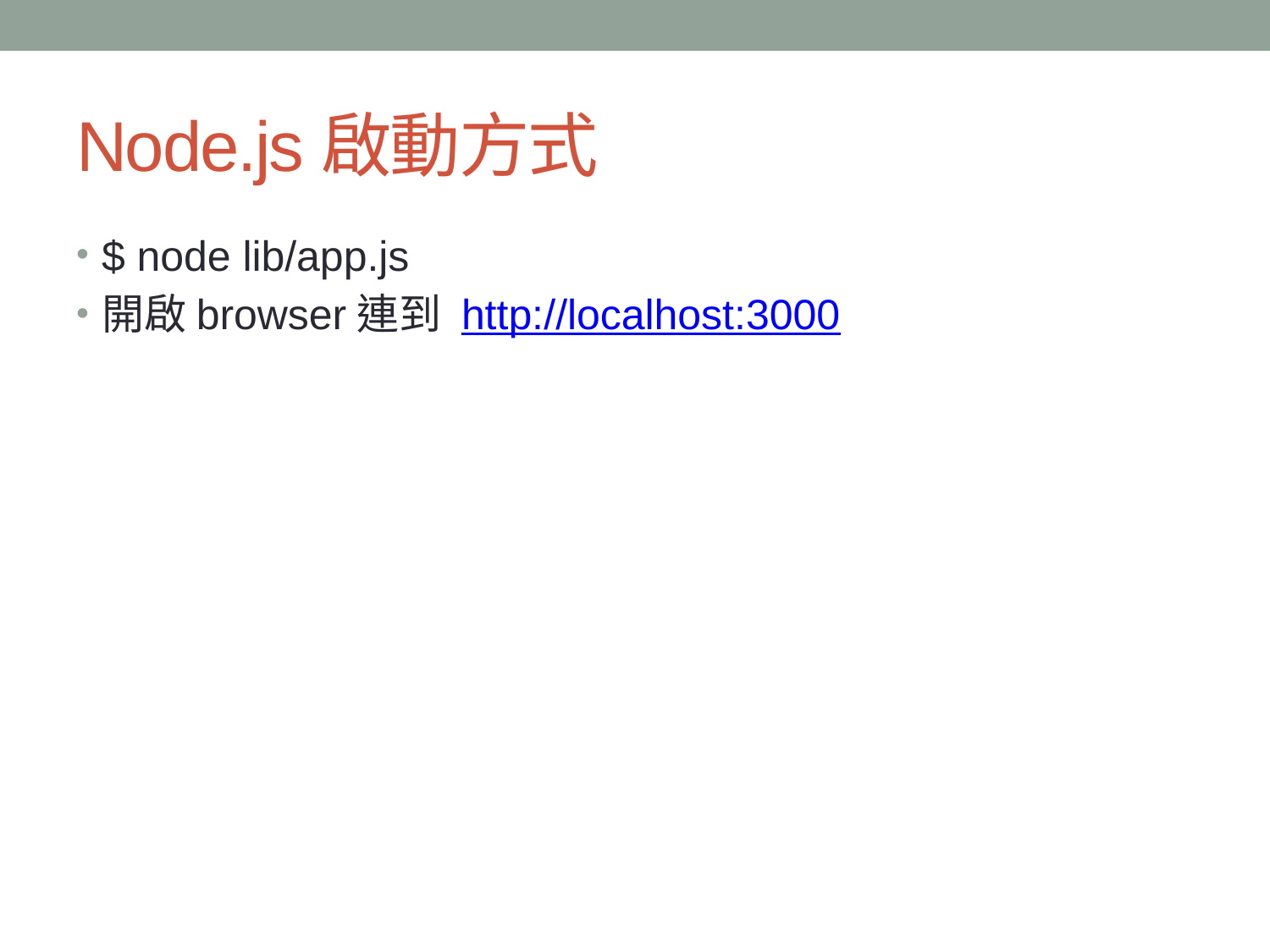

# Node.js啟動方式
$ node lib/app.js
開啟browser連到 http://localhost:3000